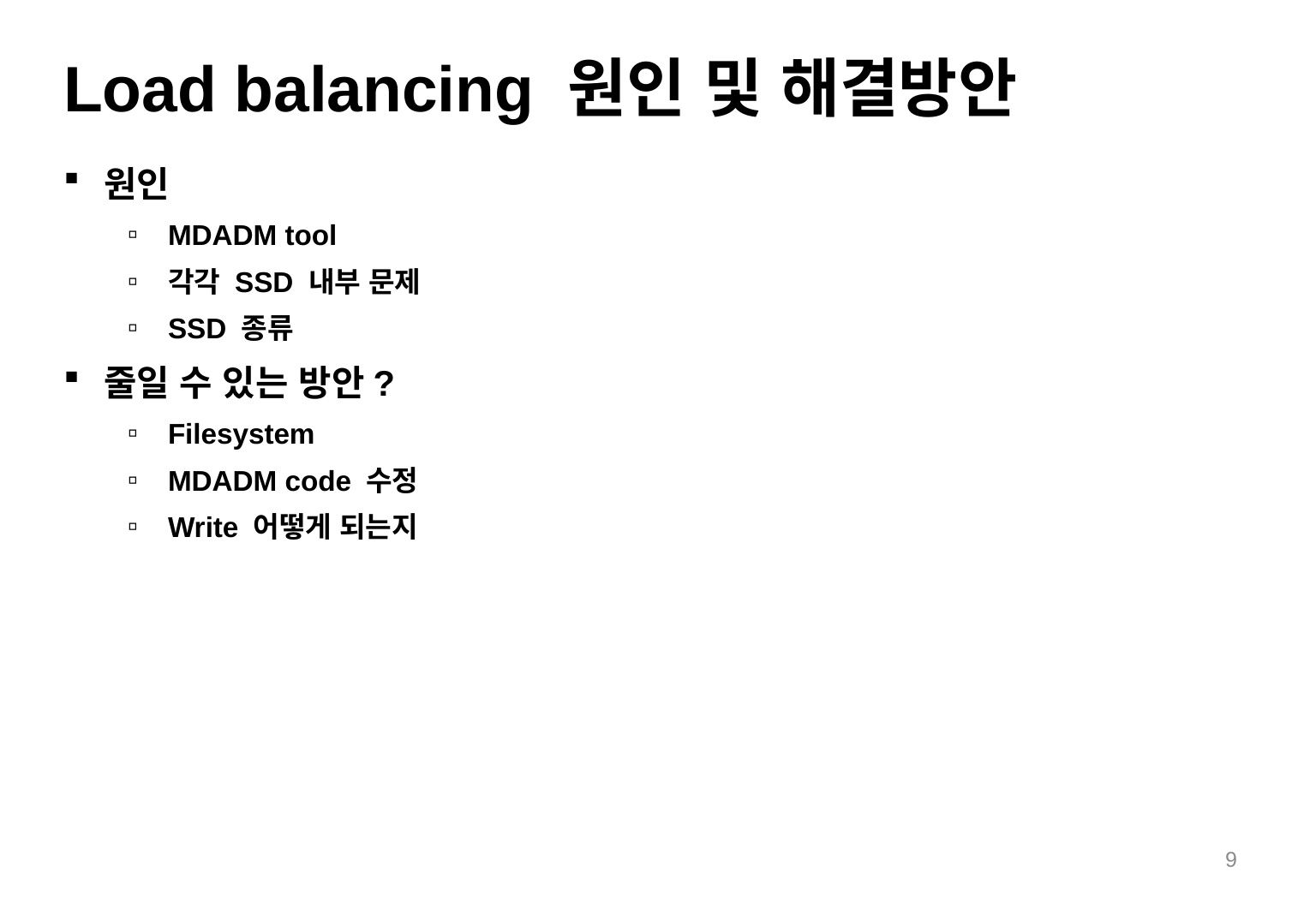

# Load balancing 원인 및 해결방안
원인
MDADM tool
각각 SSD 내부 문제
SSD 종류
줄일 수 있는 방안?
Filesystem
MDADM code 수정
Write 어떻게 되는지

9